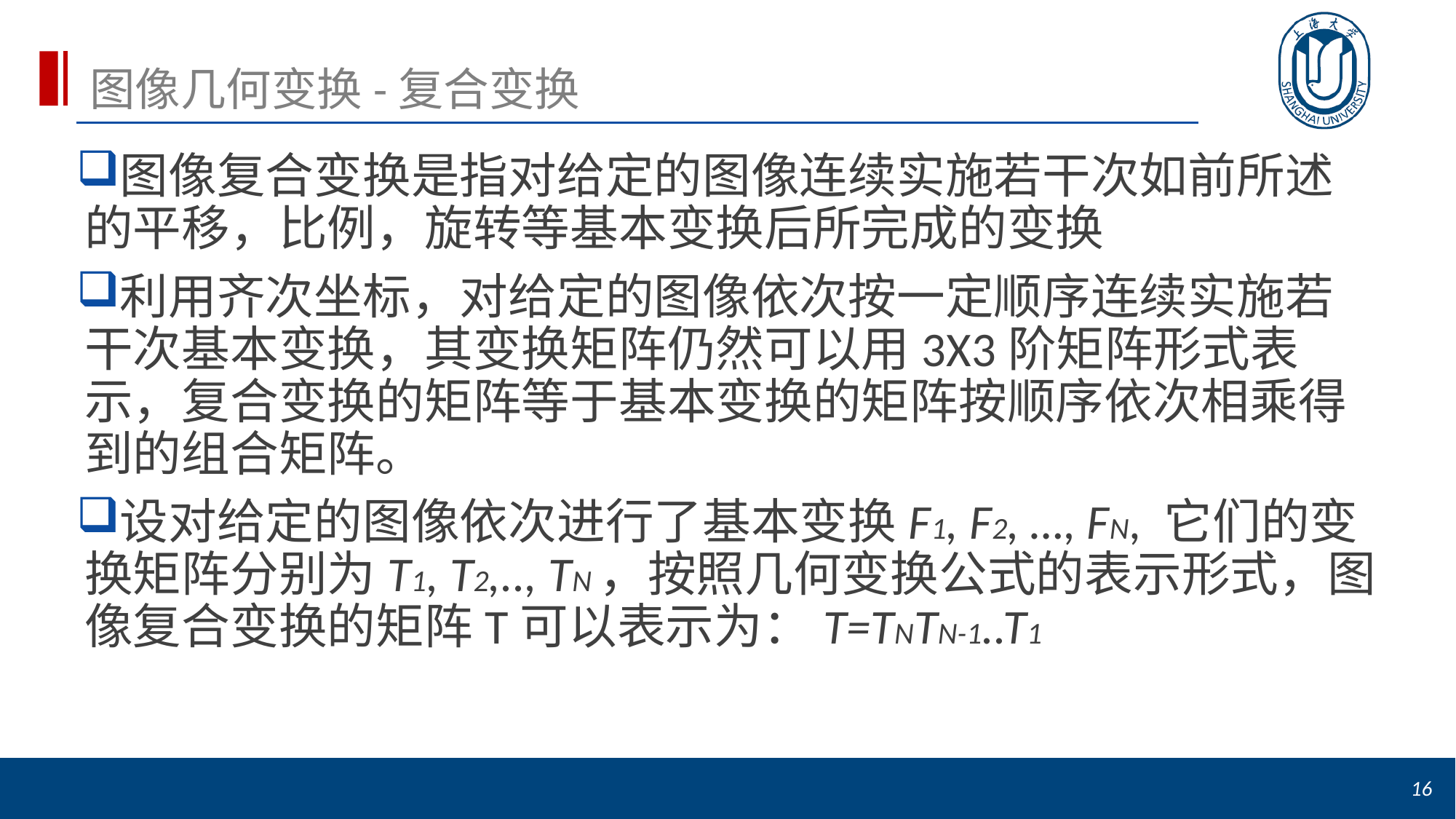

# 图像几何变换-复合变换
图像复合变换是指对给定的图像连续实施若干次如前所述的平移，比例，旋转等基本变换后所完成的变换
利用齐次坐标，对给定的图像依次按一定顺序连续实施若干次基本变换，其变换矩阵仍然可以用3X3阶矩阵形式表示，复合变换的矩阵等于基本变换的矩阵按顺序依次相乘得到的组合矩阵。
设对给定的图像依次进行了基本变换F1, F2, …, FN, 它们的变换矩阵分别为T1, T2,.., TN，按照几何变换公式的表示形式，图像复合变换的矩阵T可以表示为：T=TNTN-1..T1

16